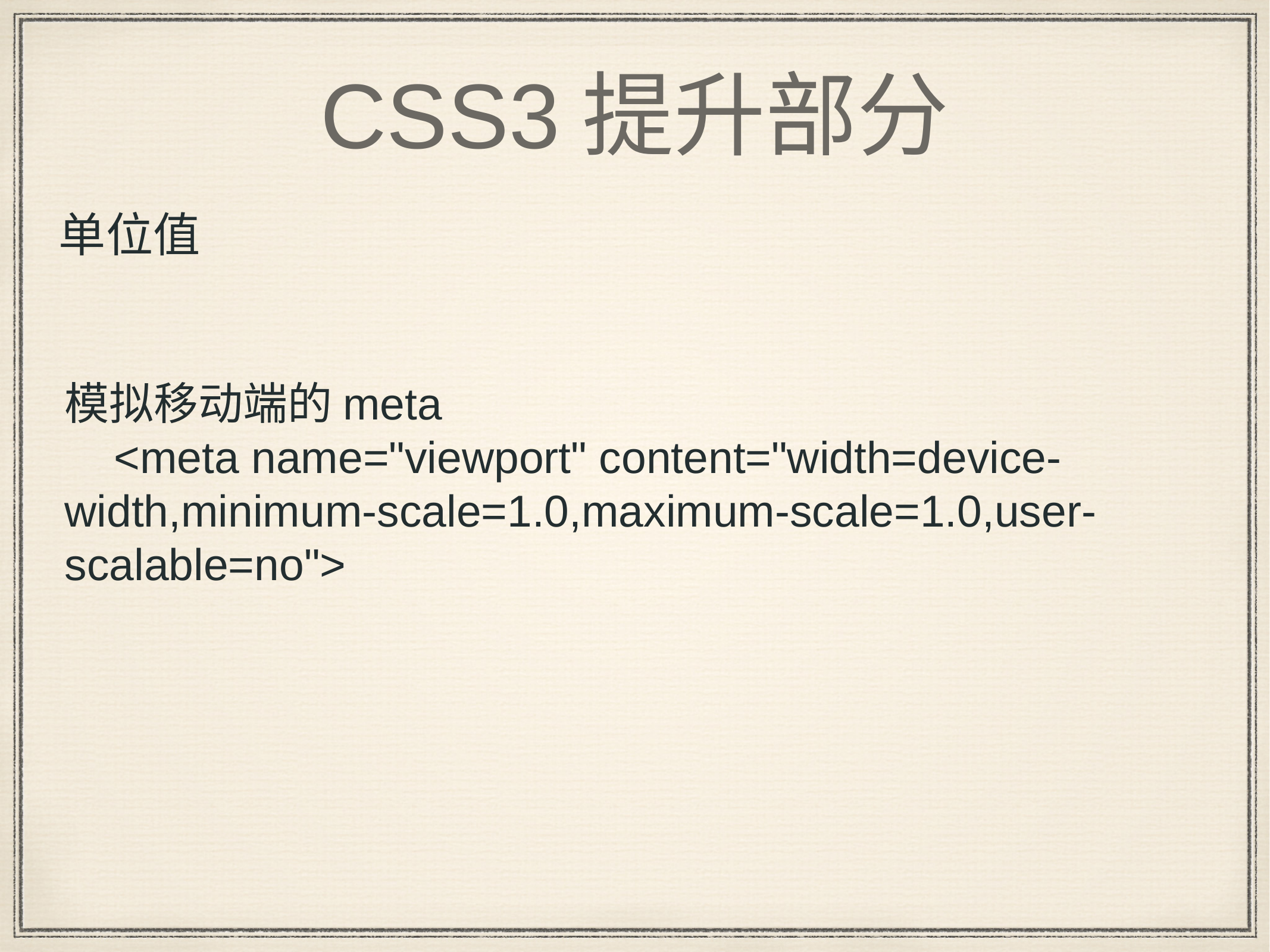

# CSS3提升部分
单位值
模拟移动端的meta
    <meta name="viewport" content="width=device-width,minimum-scale=1.0,maximum-scale=1.0,user-scalable=no">